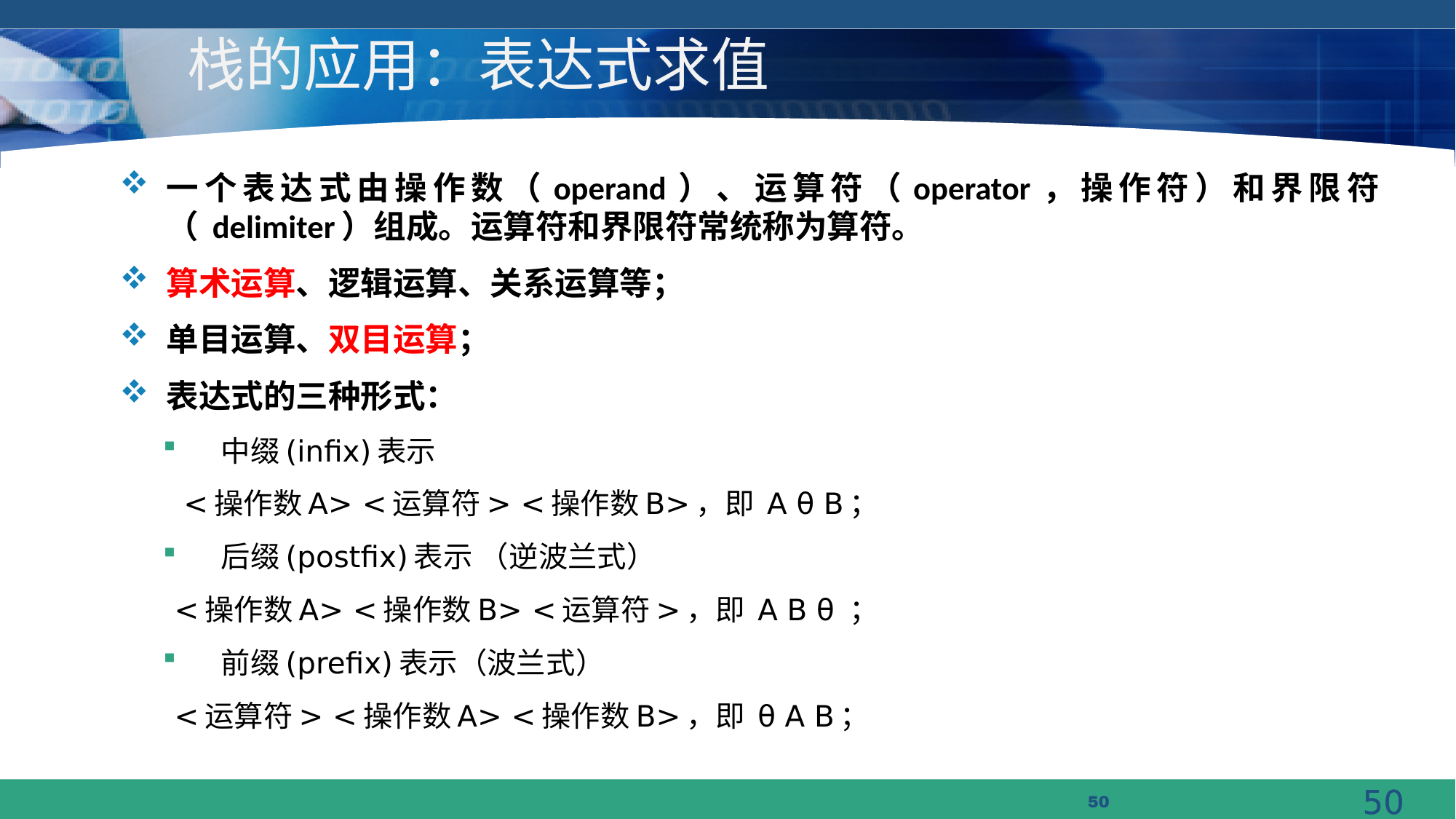

# 栈的应用：表达式求值
一个表达式由操作数（operand）、运算符（operator，操作符）和界限符（ delimiter）组成。运算符和界限符常统称为算符。
算术运算、逻辑运算、关系运算等；
单目运算、双目运算；
表达式的三种形式：
中缀(infix)表示
	 <操作数A> <运算符> <操作数B>，即 A θ B；
后缀(postfix)表示 （逆波兰式）
	<操作数A> <操作数B> <运算符>，即 A B θ ；
前缀(prefix)表示（波兰式）
	<运算符> <操作数A> <操作数B>，即 θ A B；

50